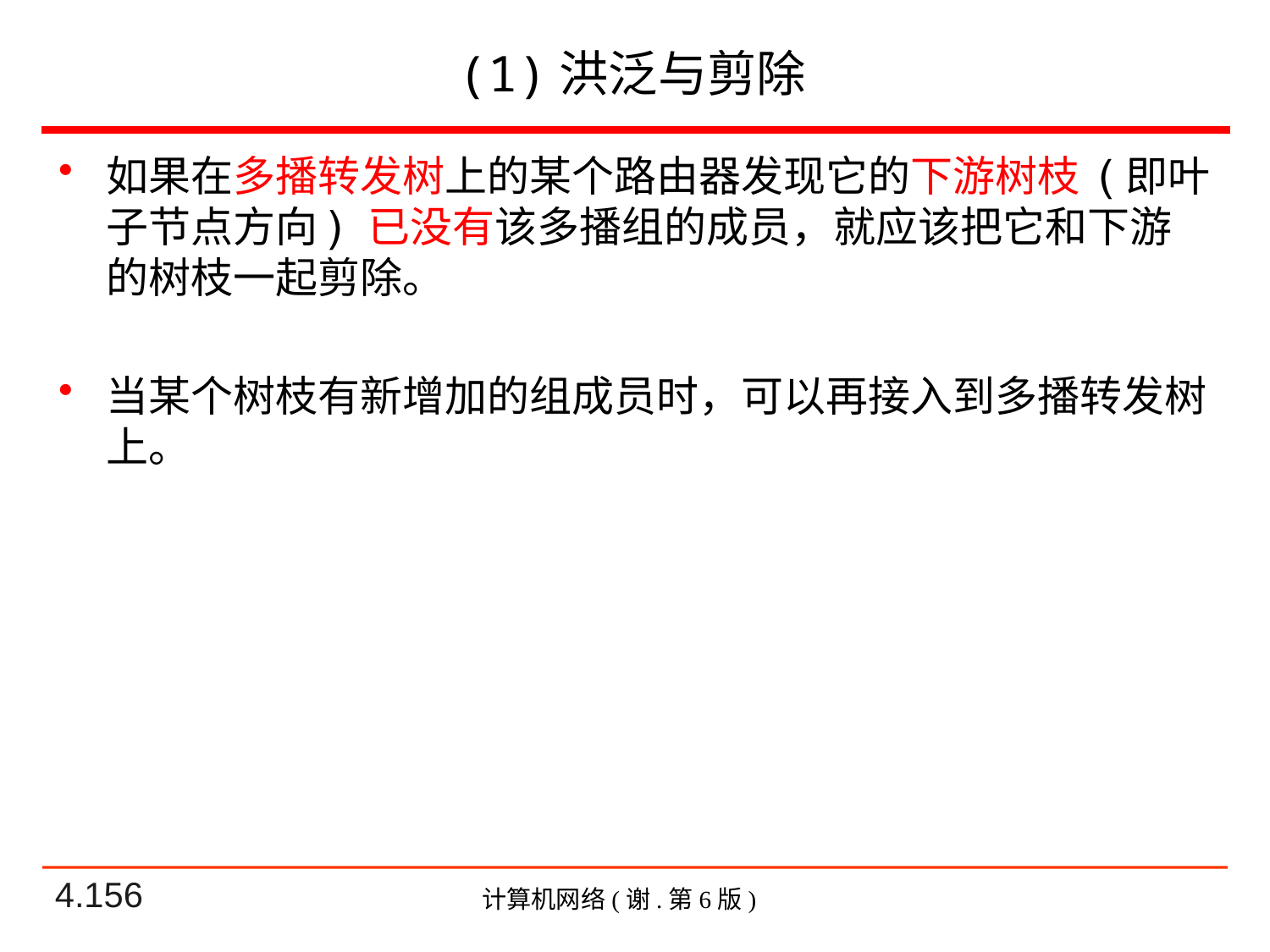

# (1)洪泛与剪除
如果在多播转发树上的某个路由器发现它的下游树枝 (即叶子节点方向) 已没有该多播组的成员，就应该把它和下游的树枝一起剪除。

当某个树枝有新增加的组成员时，可以再接入到多播转发树上。